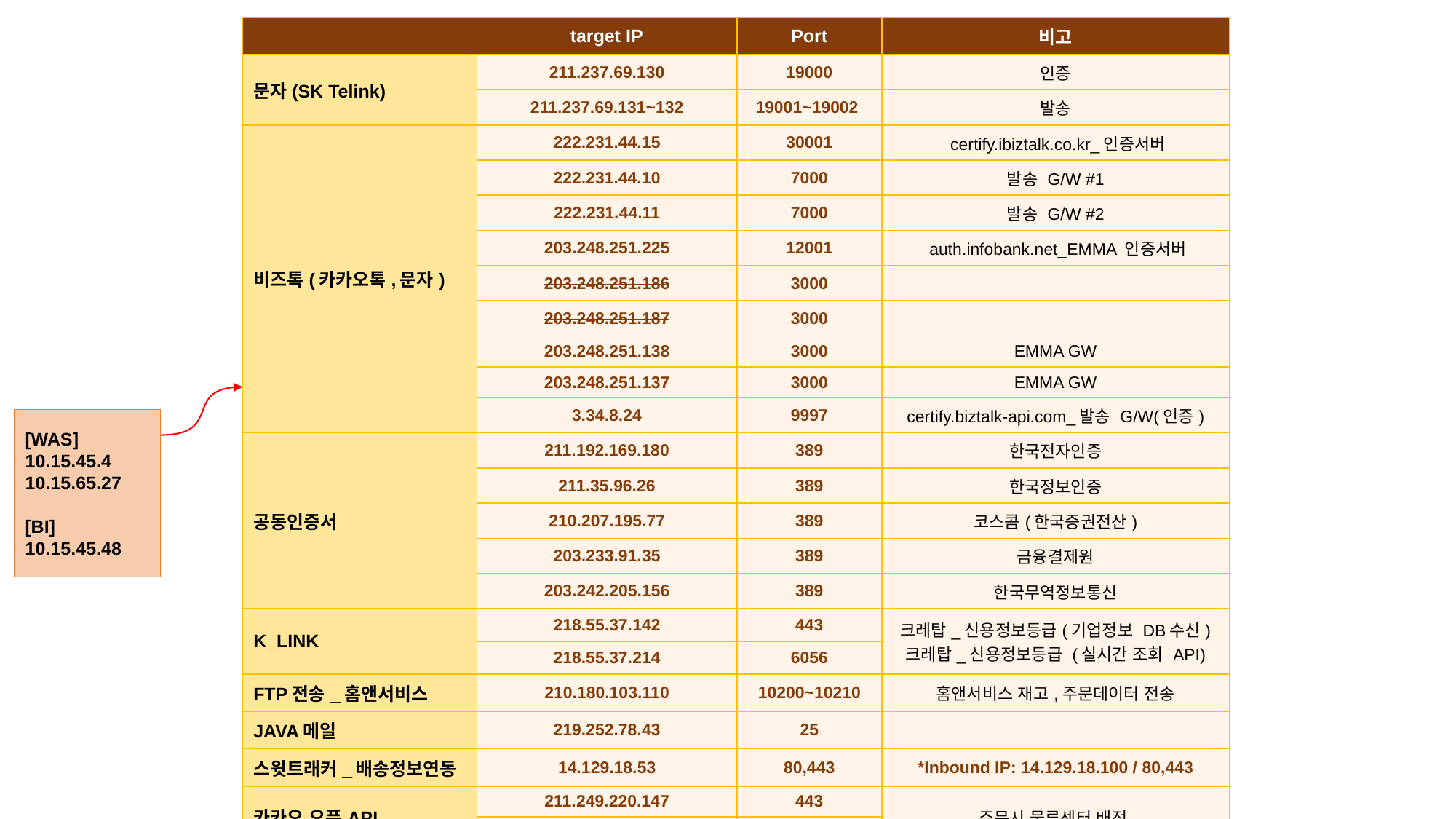

|  | target IP | Port | 비고 |
| --- | --- | --- | --- |
| 문자(SK Telink) | 211.237.69.130 | 19000 | 인증 |
|  | 211.237.69.131~132 | 19001~19002 | 발송 |
| 비즈톡(카카오톡,문자) | 222.231.44.15 | 30001 | certify.ibiztalk.co.kr\_인증서버 |
|  | 222.231.44.10 | 7000 | 발송 G/W #1 |
|  | 222.231.44.11 | 7000 | 발송 G/W #2 |
|  | 203.248.251.225 | 12001 | auth.infobank.net\_EMMA 인증서버 |
|  | 203.248.251.186 | 3000 |  |
|  | 203.248.251.187 | 3000 |  |
|  | 203.248.251.138 | 3000 | EMMA GW |
|  | 203.248.251.137 | 3000 | EMMA GW |
|  | 3.34.8.24 | 9997 | certify.biztalk-api.com\_발송 G/W(인증) |
| 공동인증서 | 211.192.169.180 | 389 | 한국전자인증 |
|  | 211.35.96.26 | 389 | 한국정보인증 |
|  | 210.207.195.77 | 389 | 코스콤(한국증권전산) |
|  | 203.233.91.35 | 389 | 금융결제원 |
|  | 203.242.205.156 | 389 | 한국무역정보통신 |
| K\_LINK | 218.55.37.142 | 443 | 크레탑\_신용정보등급(기업정보 DB수신) 크레탑\_신용정보등급 (실시간 조회 API) |
|  | 218.55.37.214 | 6056 |  |
| FTP전송\_홈앤서비스 | 210.180.103.110 | 10200~10210 | 홈앤서비스 재고,주문데이터 전송 |
| JAVA메일 | 219.252.78.43 | 25 |  |
| 스윗트래커\_배송정보연동 | 14.129.18.53 | 80,443 | \*Inbound IP: 14.129.18.100 / 80,443 |
| 카카오 오픈API | 211.249.220.147 | 443 | 주문시 물류센터 배정 |
|  | 121.53.104.36 | 443 |  |
| KCP결제 | 103.215.145.30 | 8090 | B24market 카드결제(Real서버) |
|  | 210.122.73.58 | 8090 | (Test서버) |
[WAS]
10.15.45.4
10.15.65.27

[BI]
10.15.45.48